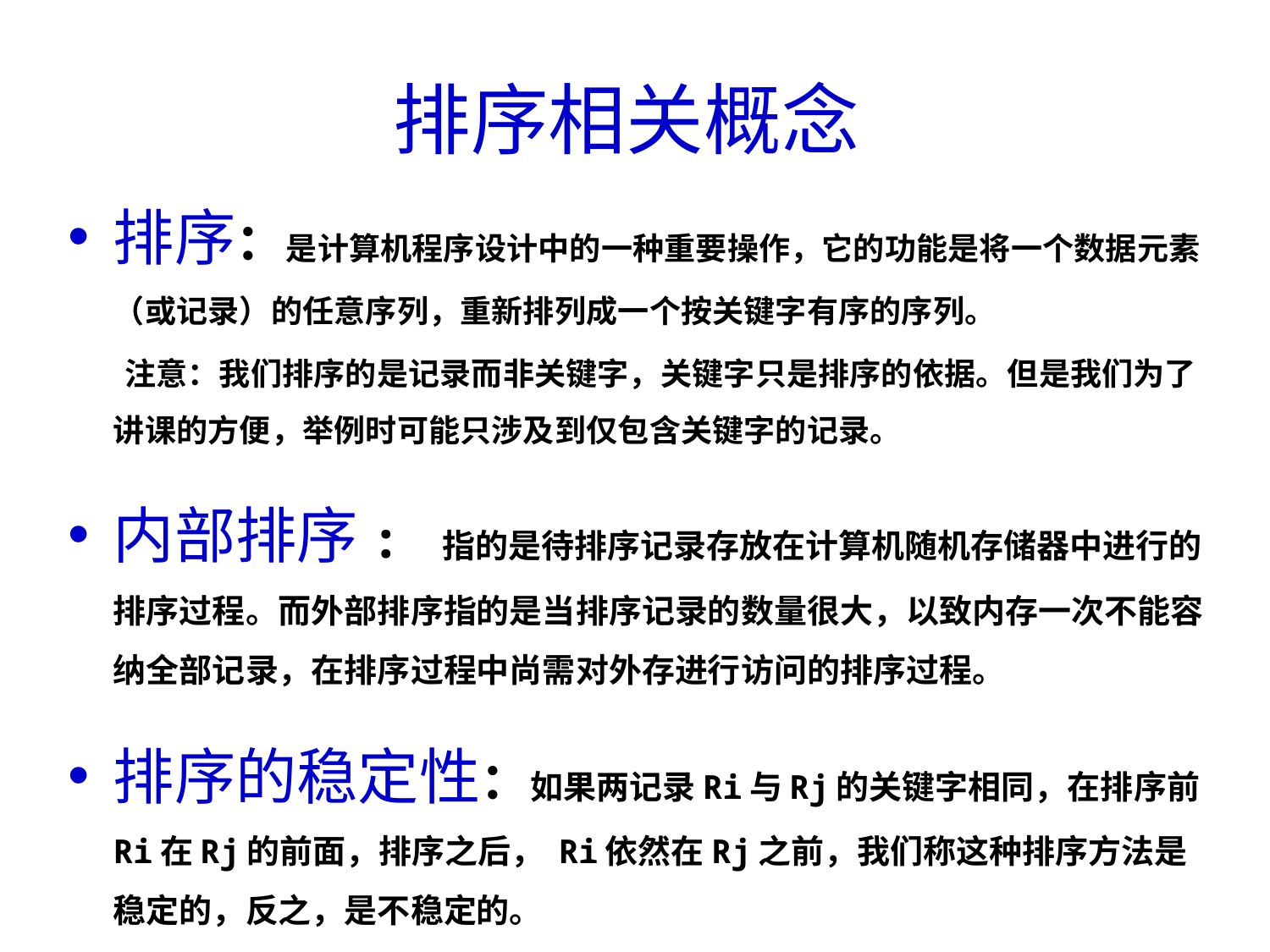

# 排序相关概念
排序：是计算机程序设计中的一种重要操作，它的功能是将一个数据元素（或记录）的任意序列，重新排列成一个按关键字有序的序列。
       注意：我们排序的是记录而非关键字，关键字只是排序的依据。但是我们为了讲课的方便，举例时可能只涉及到仅包含关键字的记录。
内部排序: 指的是待排序记录存放在计算机随机存储器中进行的排序过程。而外部排序指的是当排序记录的数量很大，以致内存一次不能容纳全部记录，在排序过程中尚需对外存进行访问的排序过程。
排序的稳定性：如果两记录Ri与Rj的关键字相同，在排序前Ri在Rj的前面，排序之后， Ri依然在Rj之前，我们称这种排序方法是稳定的，反之，是不稳定的。